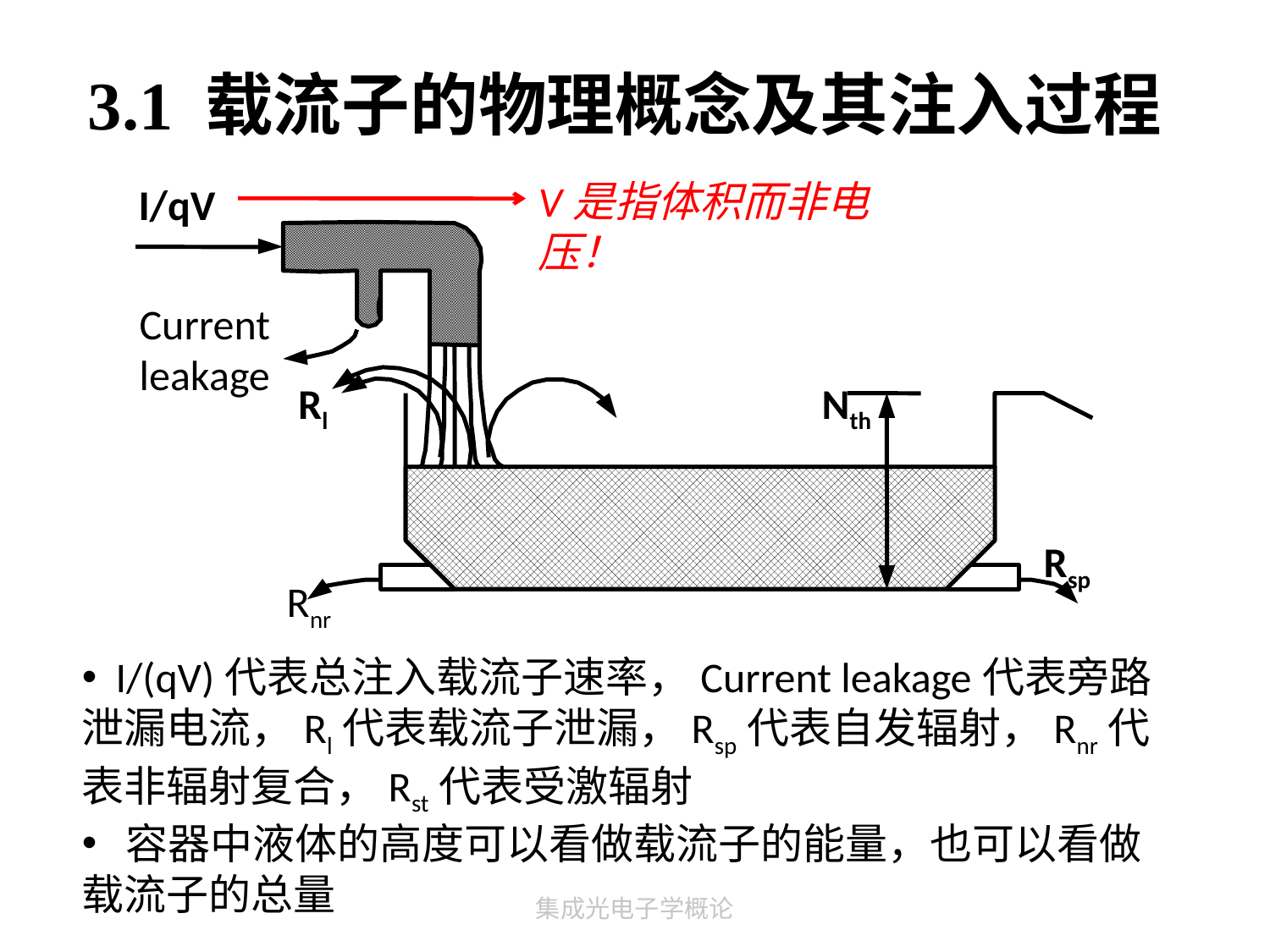

# 3.1 载流子的物理概念及其注入过程
V是指体积而非电压！
  I/qV

Current
leakage

Rl
         Nth

Rsp

       Rnr

  I/(qV)代表总注入载流子速率，Current leakage代表旁路泄漏电流，Rl代表载流子泄漏，Rsp代表自发辐射，Rnr代表非辐射复合，Rst代表受激辐射
  容器中液体的高度可以看做载流子的能量，也可以看做载流子的总量
集成光电子学概论
4